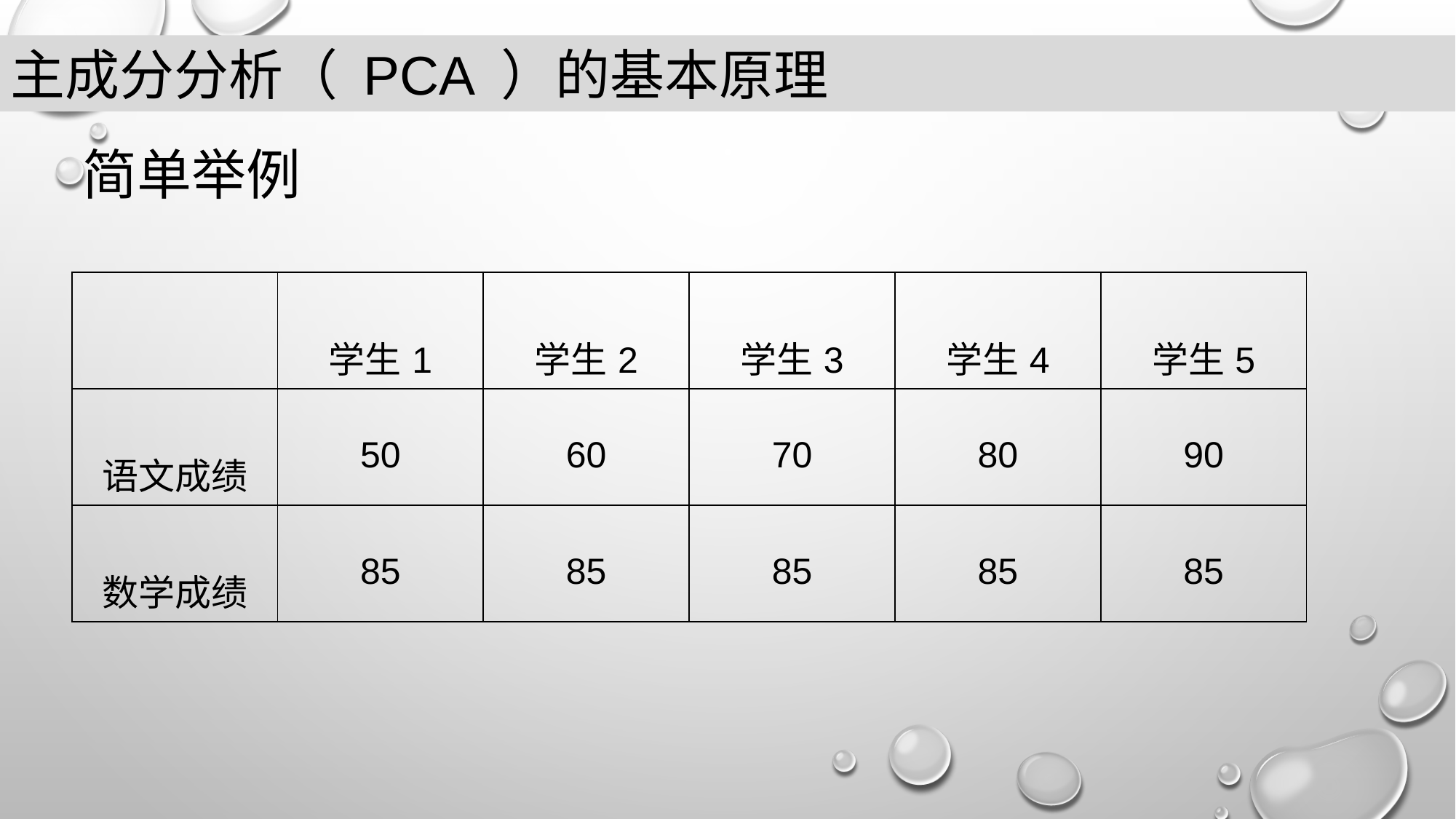

主成分分析（ PCA ）的基本原理
# 简单举例
|  | 学生1 | 学生2 | 学生3 | 学生4 | 学生5 |
| --- | --- | --- | --- | --- | --- |
| 语文成绩 | 50 | 60 | 70 | 80 | 90 |
| 数学成绩 | 85 | 85 | 85 | 85 | 85 |